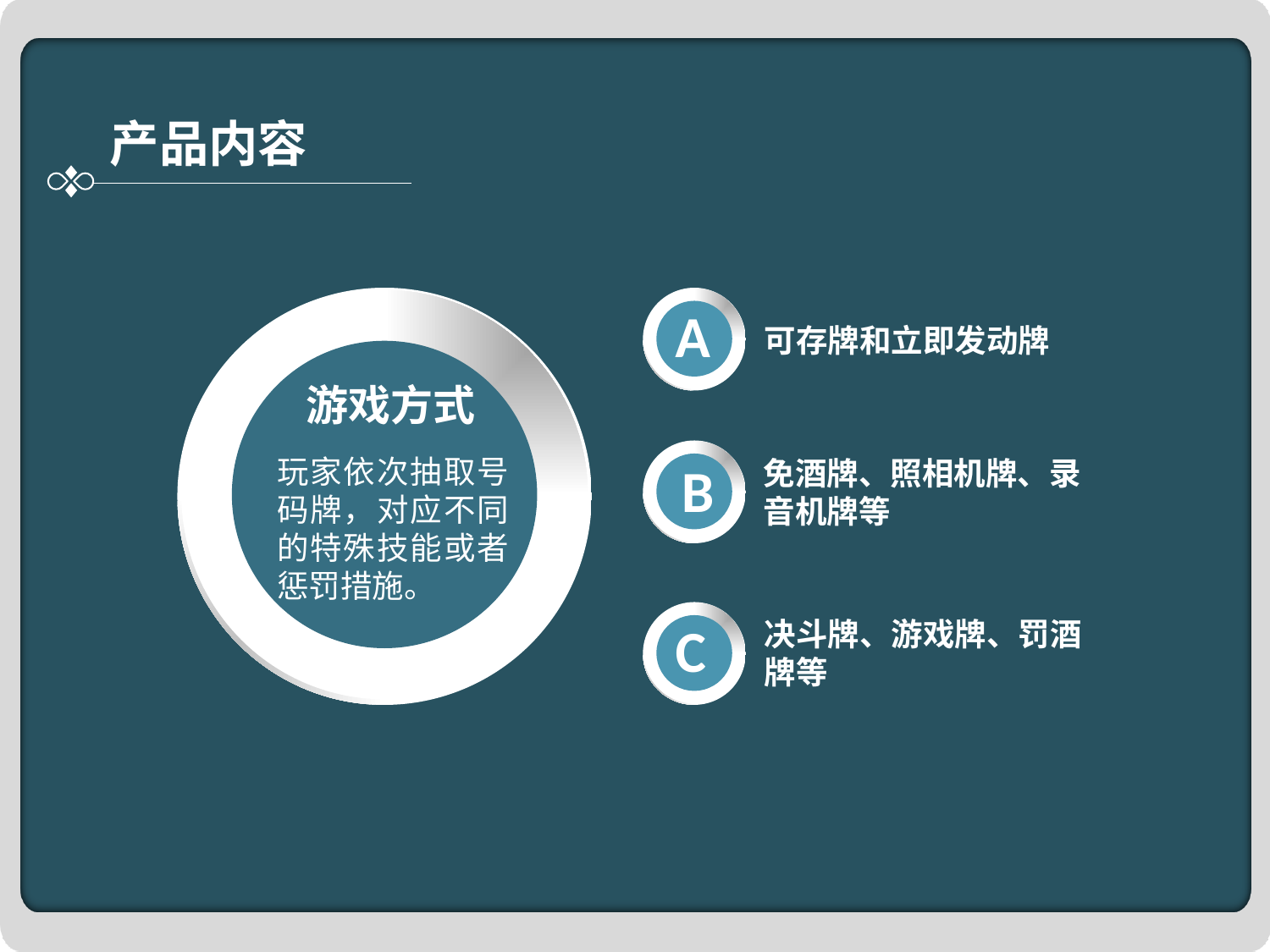

产品内容

A

游戏方式
可存牌和立即发动牌

B
玩家依次抽取号码牌，对应不同的特殊技能或者惩罚措施。
免酒牌、照相机牌、录音机牌等

C
决斗牌、游戏牌、罚酒牌等